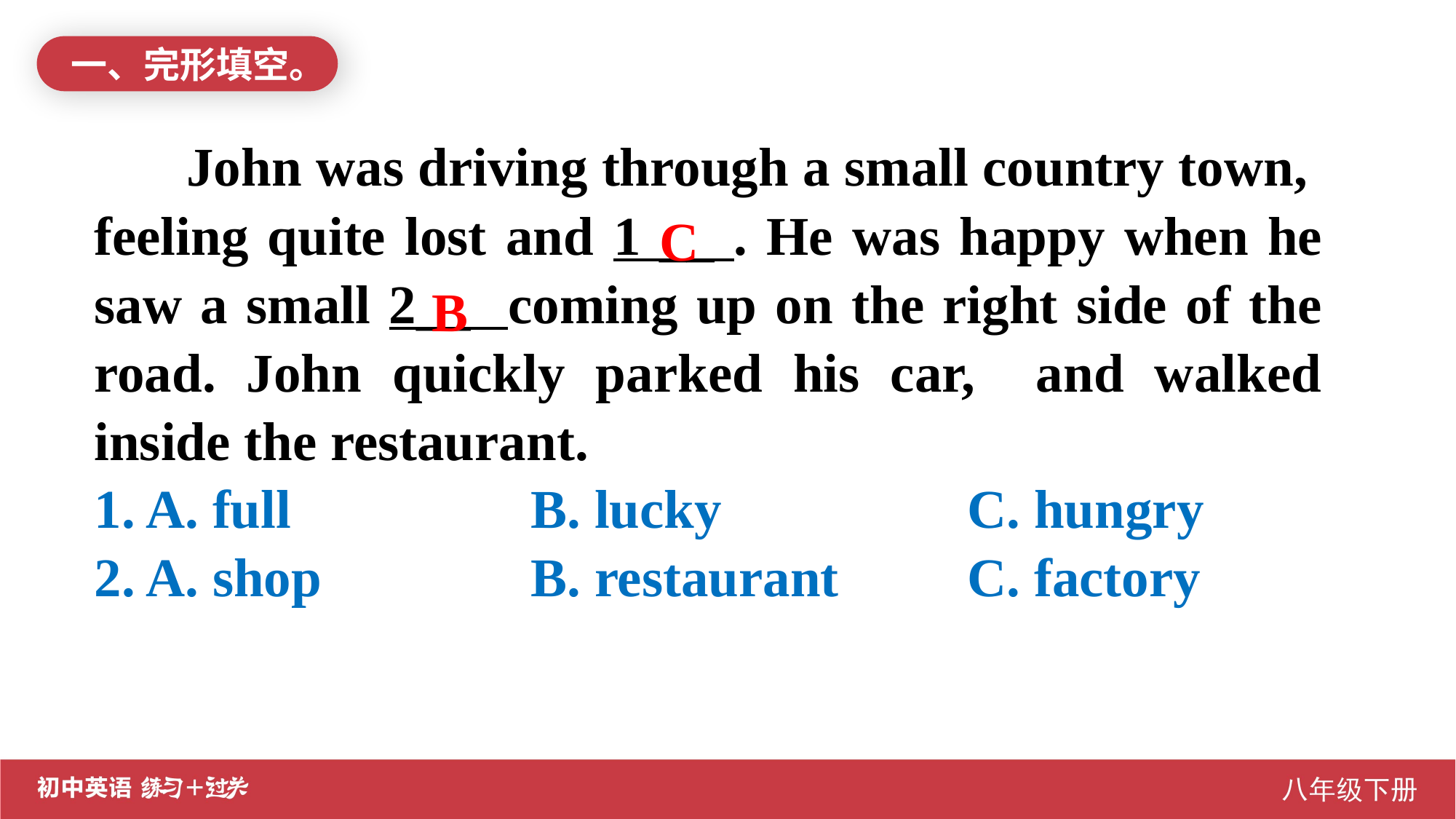

一、完形填空。
      John was driving through a small country town,  feeling quite lost and 1 __ . He was happy when he saw a small 2__  coming up on the right side of the road. John quickly parked his car,  and walked inside the restaurant.
1. A. full			B. lucky			C. hungry
2. A. shop		B. restaurant		C. factory
C
B